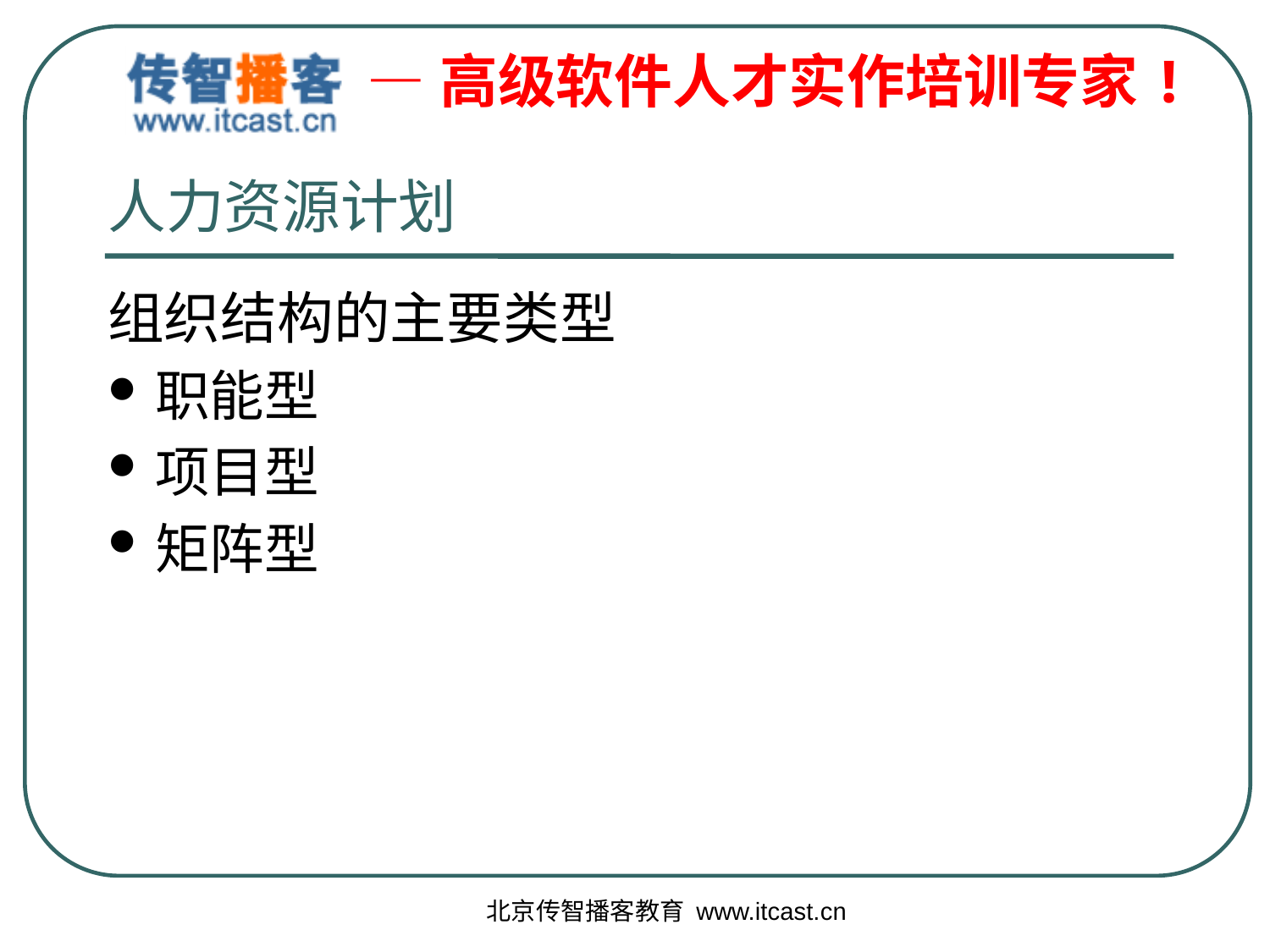

# 人力资源计划
组织结构的主要类型
职能型
项目型
矩阵型

北京传智播客教育 www.itcast.cn